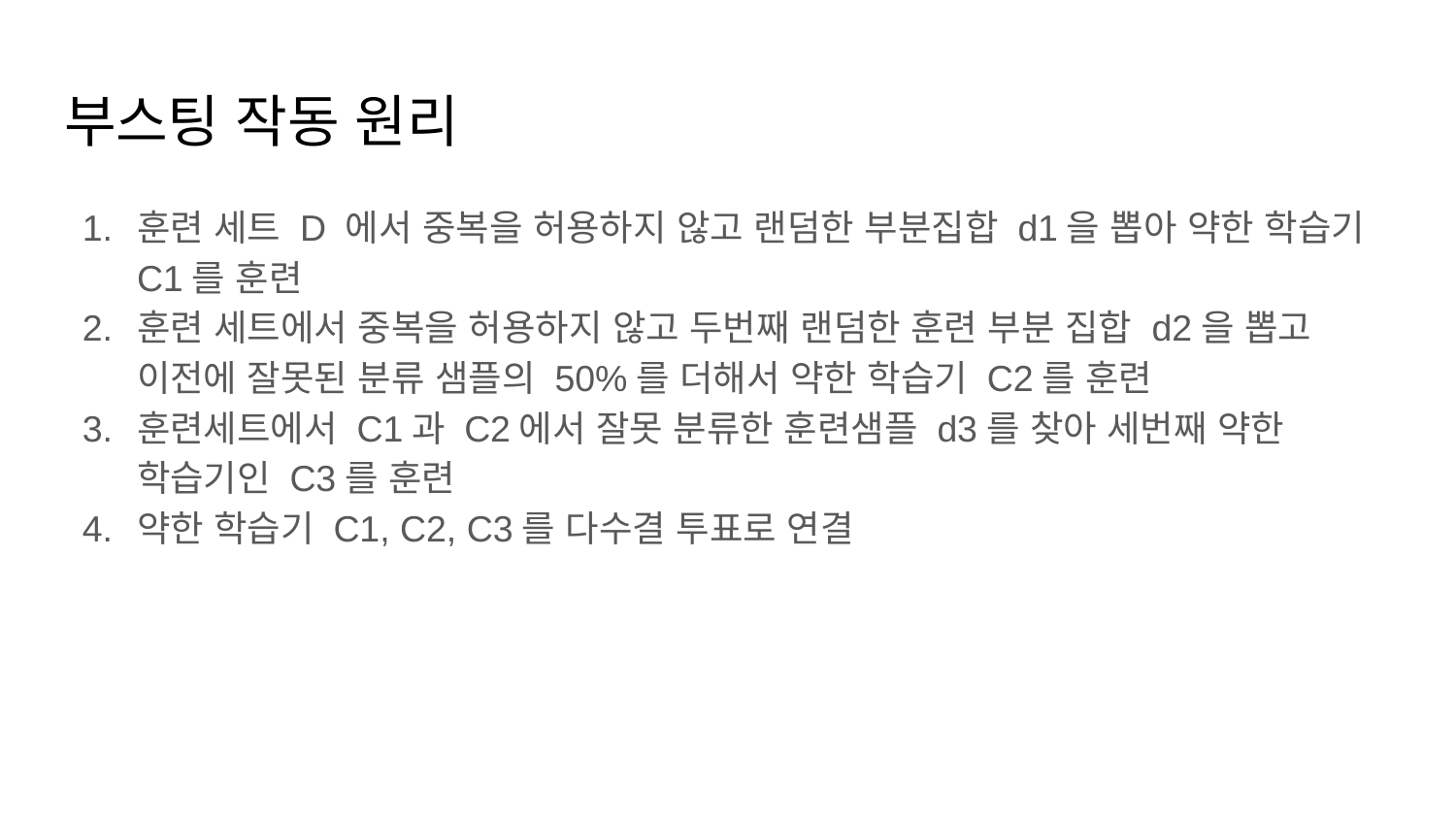

# 부스팅 작동 원리
훈련 세트 D 에서 중복을 허용하지 않고 랜덤한 부분집합 d1을 뽑아 약한 학습기 C1를 훈련
훈련 세트에서 중복을 허용하지 않고 두번째 랜덤한 훈련 부분 집합 d2을 뽑고 이전에 잘못된 분류 샘플의 50%를 더해서 약한 학습기 C2를 훈련
훈련세트에서 C1과 C2에서 잘못 분류한 훈련샘플 d3를 찾아 세번째 약한 학습기인 C3를 훈련
약한 학습기 C1, C2, C3를 다수결 투표로 연결